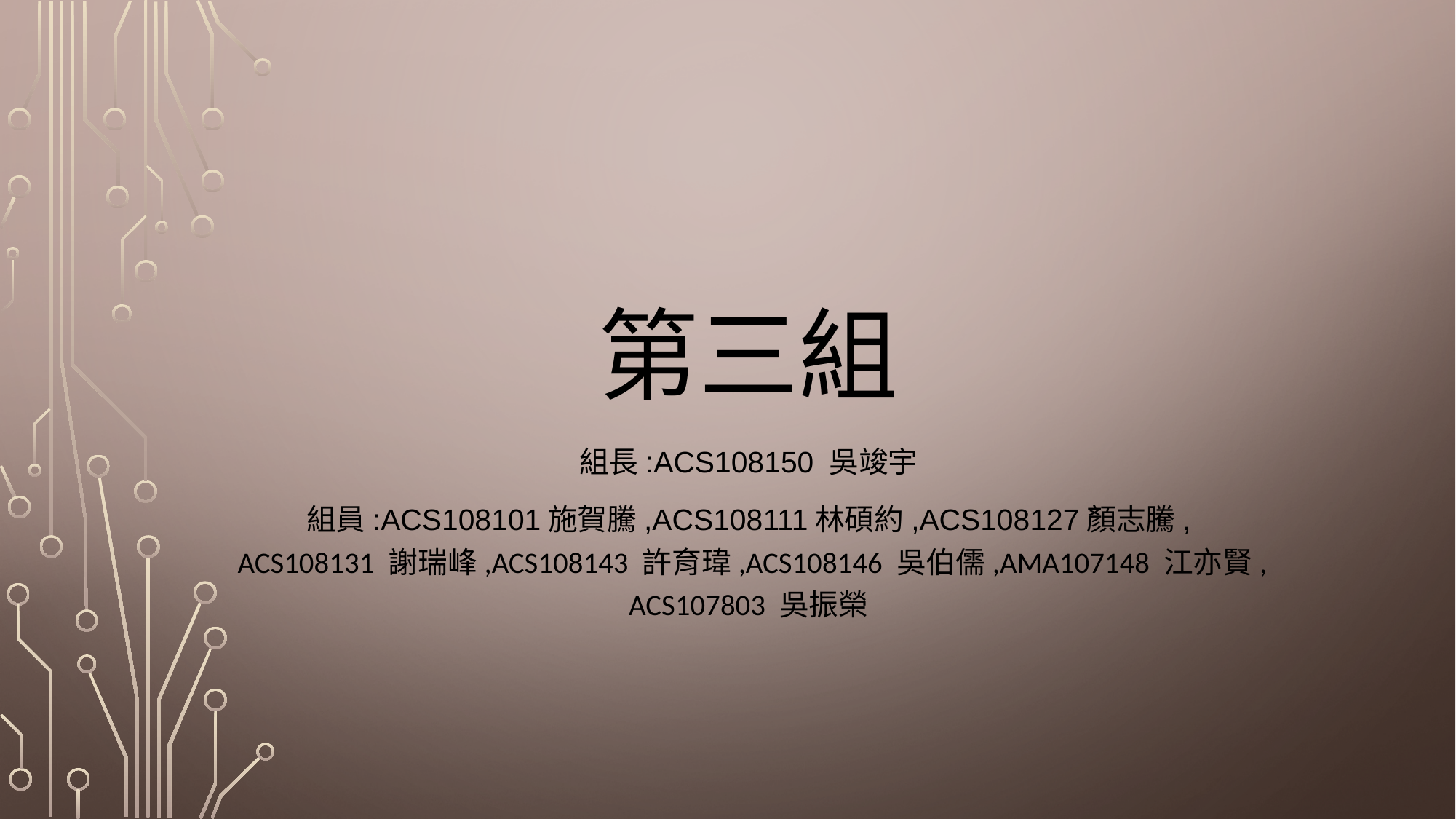

# 第三組
組長:ACS108150 吳竣宇
組員:ACS108101施賀騰,acs108111林碩約,ACS108127顏志騰, ACS108131 謝瑞峰,ACS108143 許育瑋,ACS108146 吳伯儒,AMA107148 江亦賢,ACS107803 吳振榮